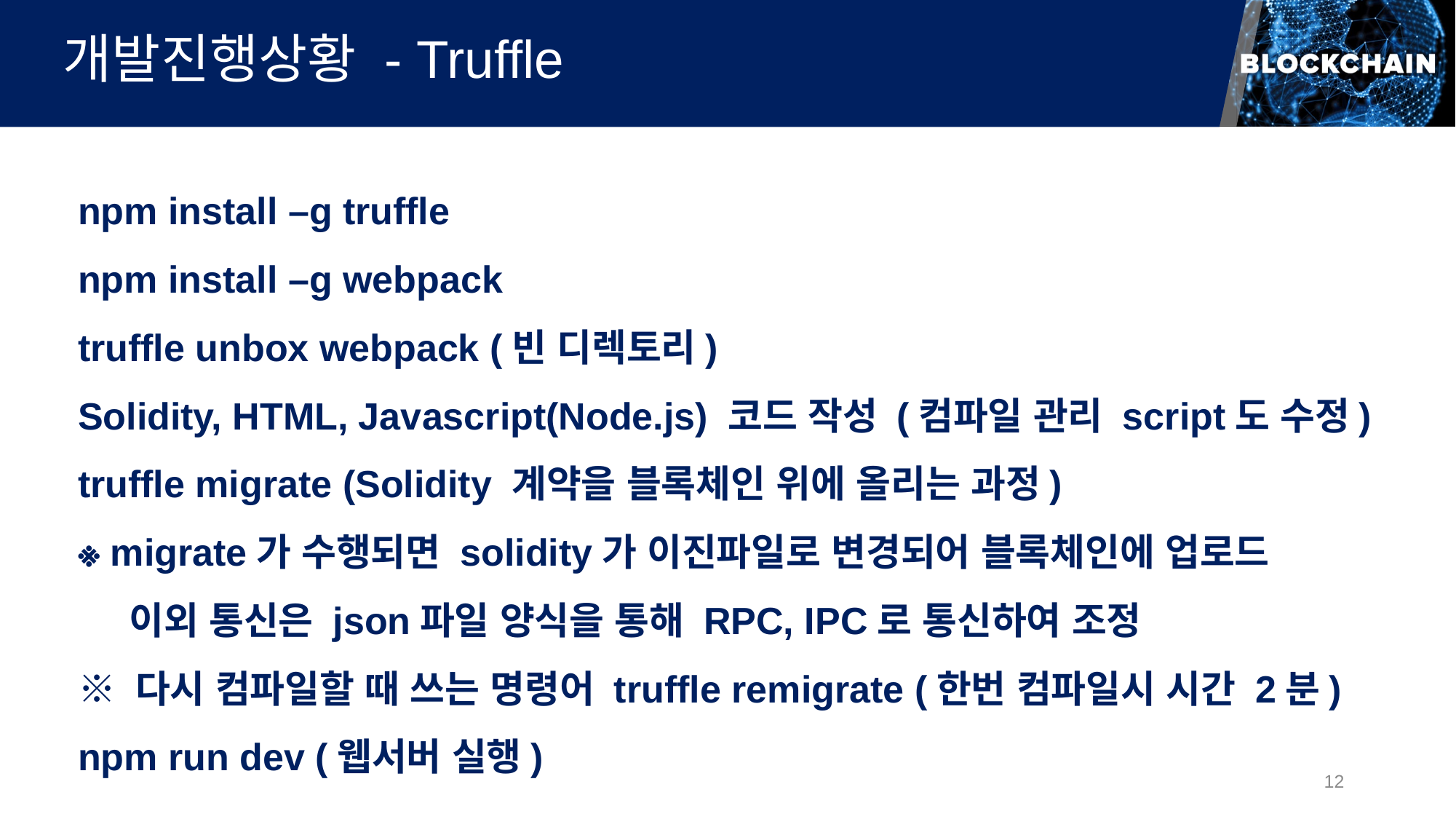

개발진행상황 - Truffle
npm install –g truffle
npm install –g webpack
truffle unbox webpack (빈 디렉토리)
Solidity, HTML, Javascript(Node.js) 코드 작성 (컴파일 관리 script도 수정)
truffle migrate (Solidity 계약을 블록체인 위에 올리는 과정)
※ migrate가 수행되면 solidity가 이진파일로 변경되어 블록체인에 업로드
    이외 통신은 json파일 양식을 통해 RPC, IPC로 통신하여 조정
※ 다시 컴파일할 때 쓰는 명령어 truffle remigrate (한번 컴파일시 시간 2분)
npm run dev (웹서버 실행)
12